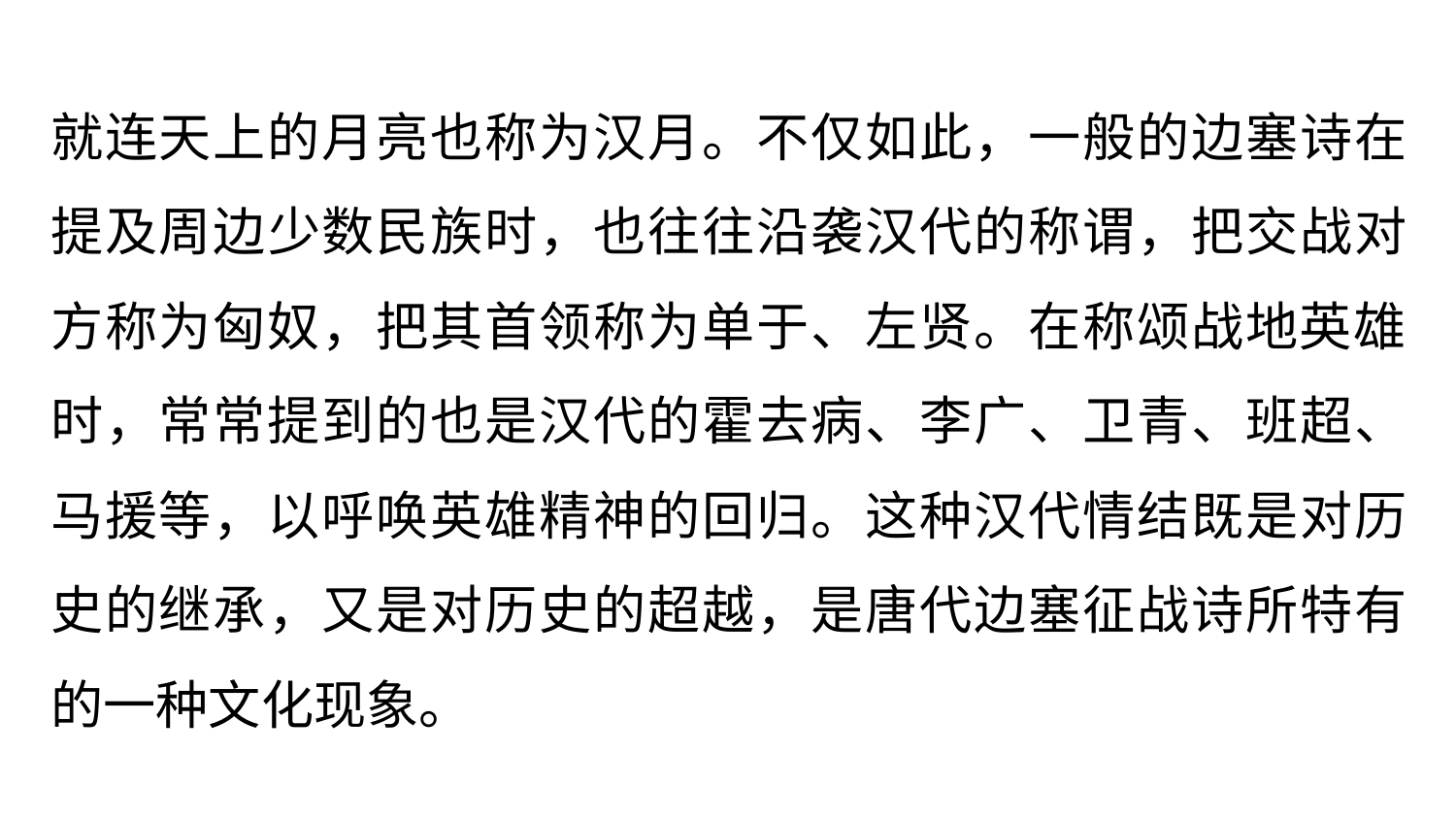

就连天上的月亮也称为汉月。不仅如此，一般的边塞诗在提及周边少数民族时，也往往沿袭汉代的称谓，把交战对方称为匈奴，把其首领称为单于、左贤。在称颂战地英雄时，常常提到的也是汉代的霍去病、李广、卫青、班超、马援等，以呼唤英雄精神的回归。这种汉代情结既是对历史的继承，又是对历史的超越，是唐代边塞征战诗所特有的一种文化现象。